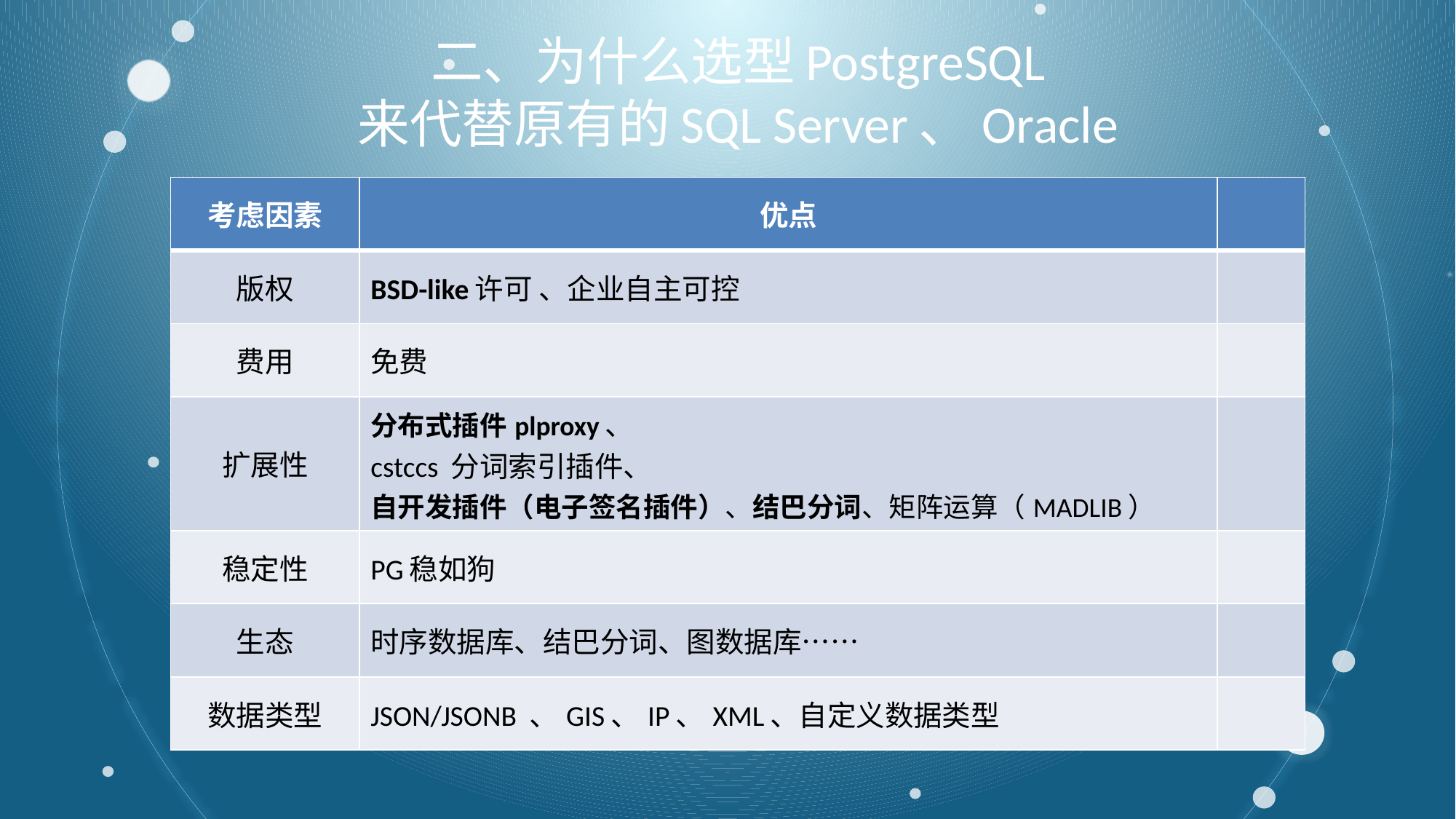

# 二、为什么选型PostgreSQL 来代替原有的SQL Server、Oracle
| 考虑因素 | 优点 |  |
| --- | --- | --- |
| 版权 | BSD-like许可 、企业自主可控 |  |
| 费用 | 免费 |  |
| 扩展性 | 分布式插件plproxy、 cstccs 分词索引插件、 自开发插件（电子签名插件）、结巴分词、矩阵运算（MADLIB） |  |
| 稳定性 | PG稳如狗 |  |
| 生态 | 时序数据库、结巴分词、图数据库…… |  |
| 数据类型 | JSON/JSONB 、GIS、IP、XML、自定义数据类型 |  |